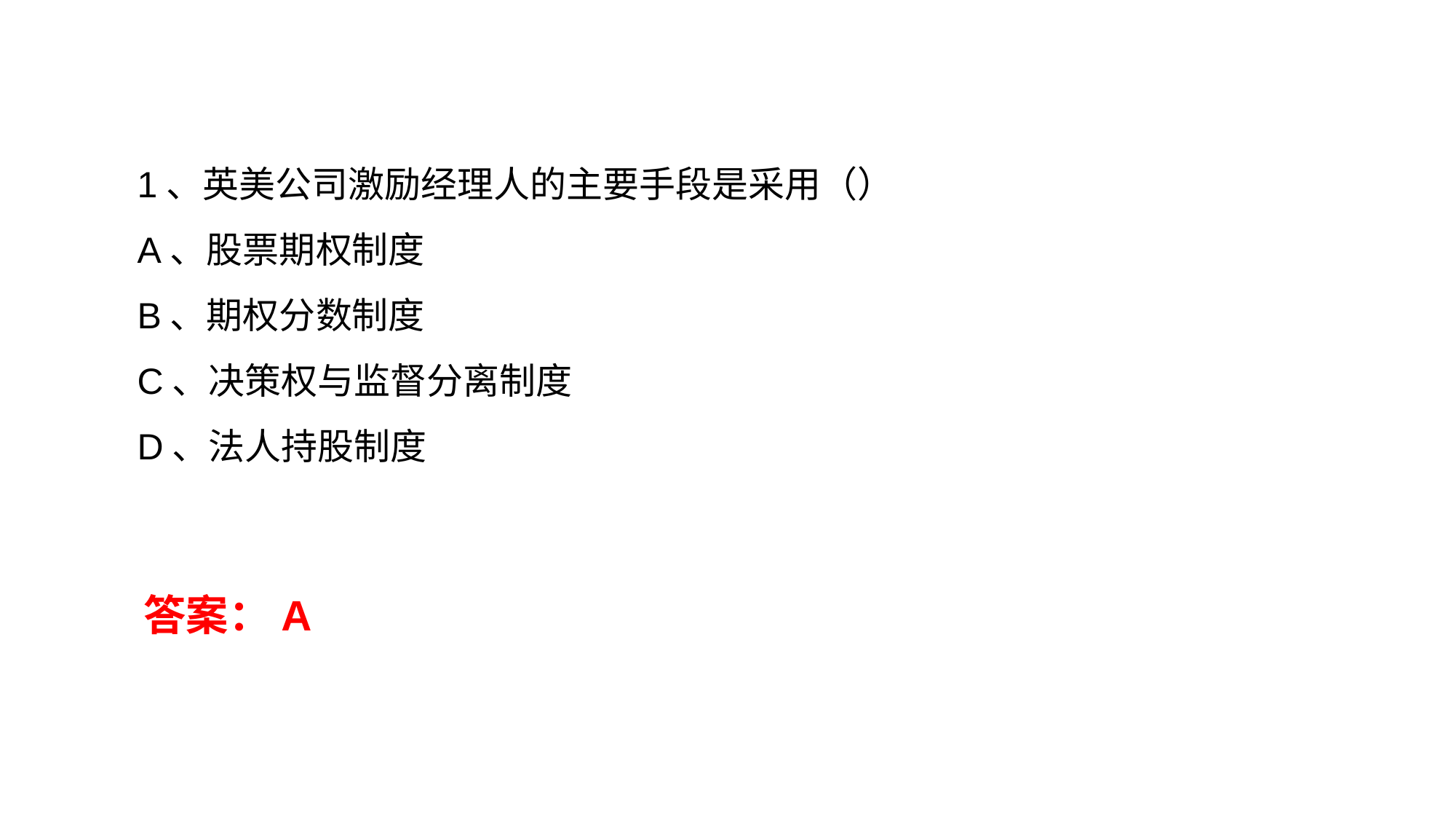

1、英美公司激励经理人的主要手段是采用（）
A、股票期权制度
B、期权分数制度
C、决策权与监督分离制度
D、法人持股制度

答案：A